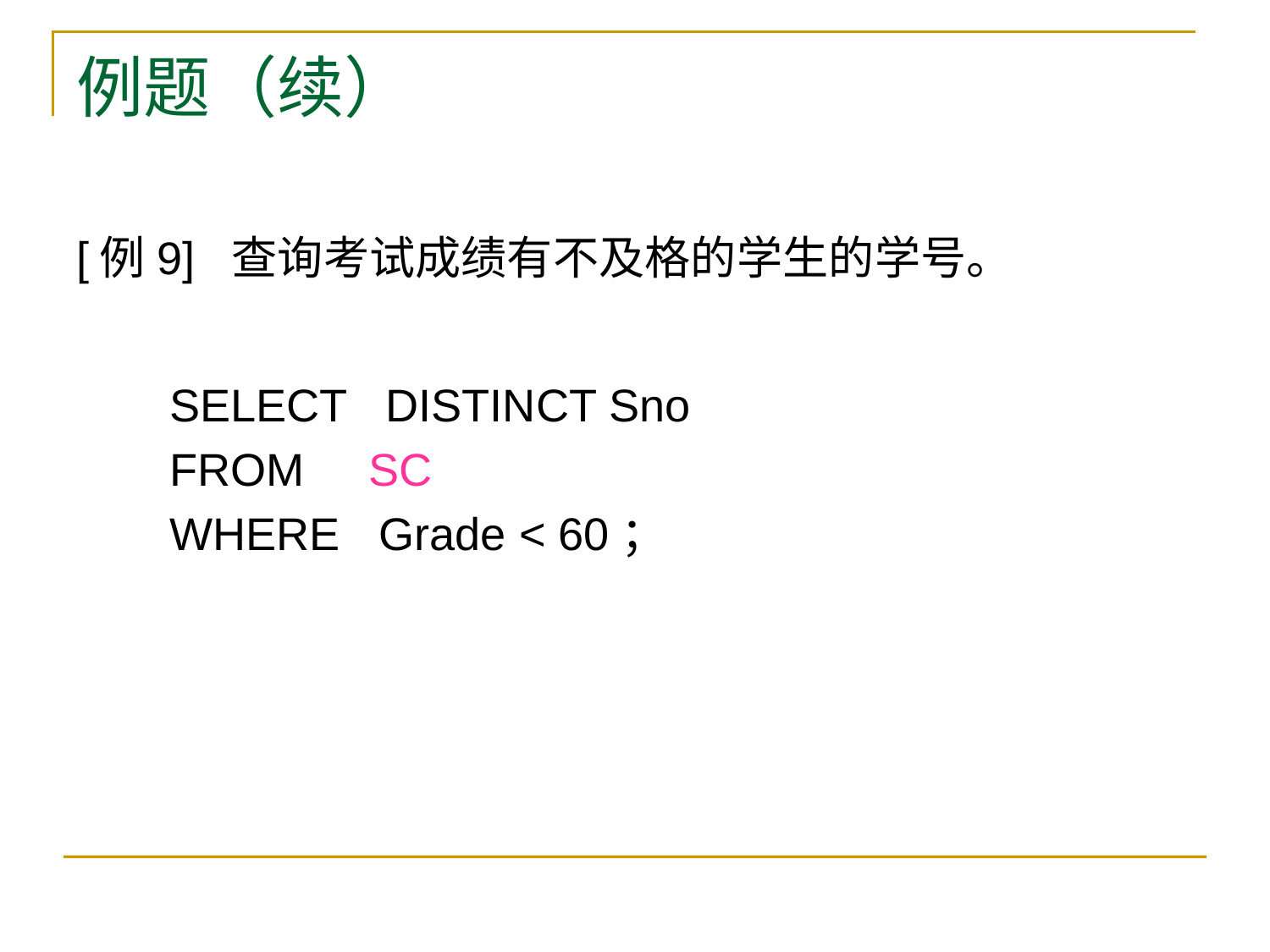

# 例题（续）
[例9]  查询考试成绩有不及格的学生的学号。

SELECT   DISTINCT Sno
FROM     SC
WHERE   Grade < 60；